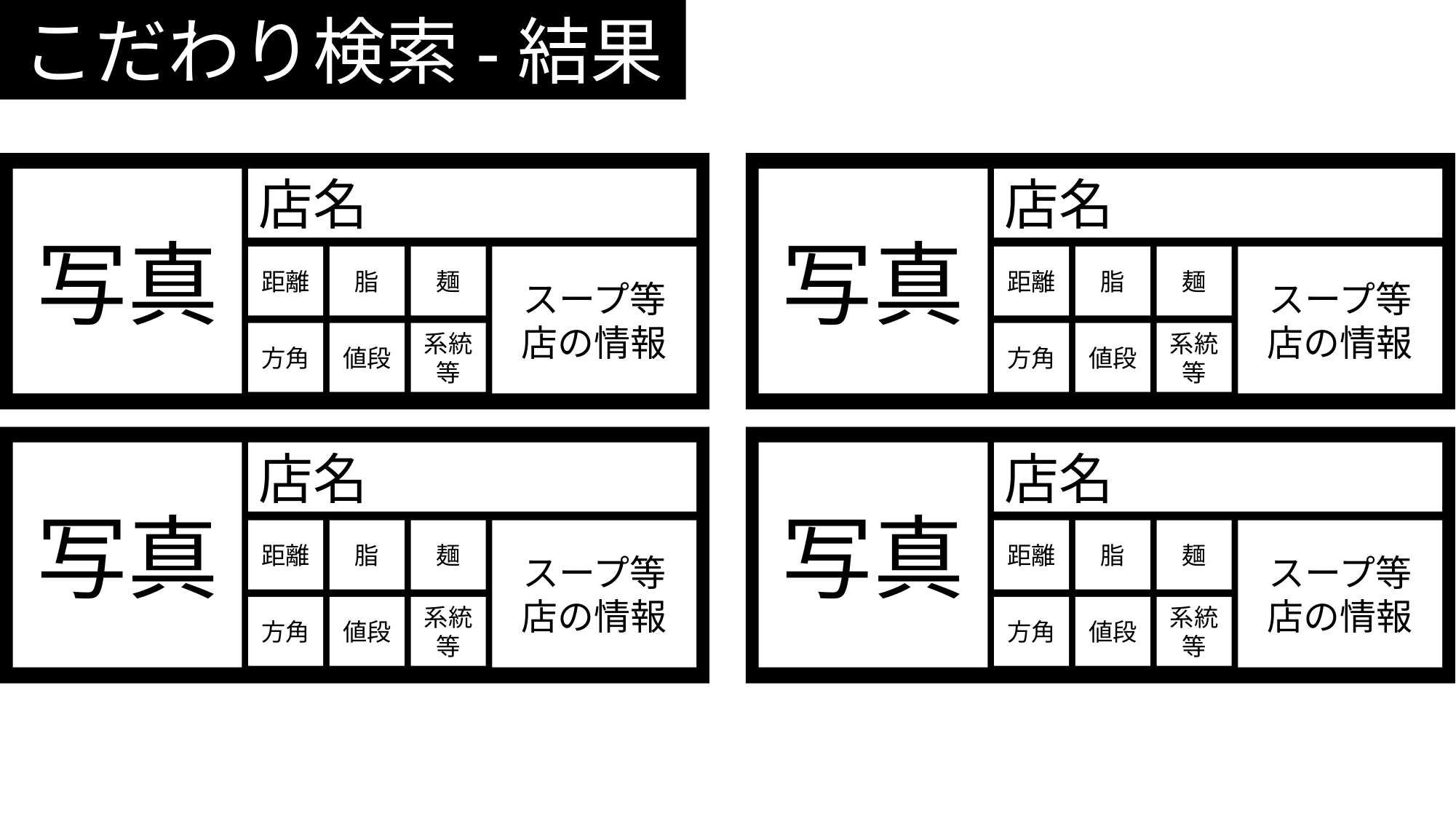

こだわり検索-結果
サイト

写真
店名
スープ等
店の情報
距離
脂
麺
方角
値段
系統
等

写真
店名
スープ等
店の情報
距離
脂
麺
方角
値段
系統
等

写真
店名
スープ等
店の情報
距離
脂
麺
方角
値段
系統
等

写真
店名
スープ等
店の情報
距離
脂
麺
方角
値段
系統
等